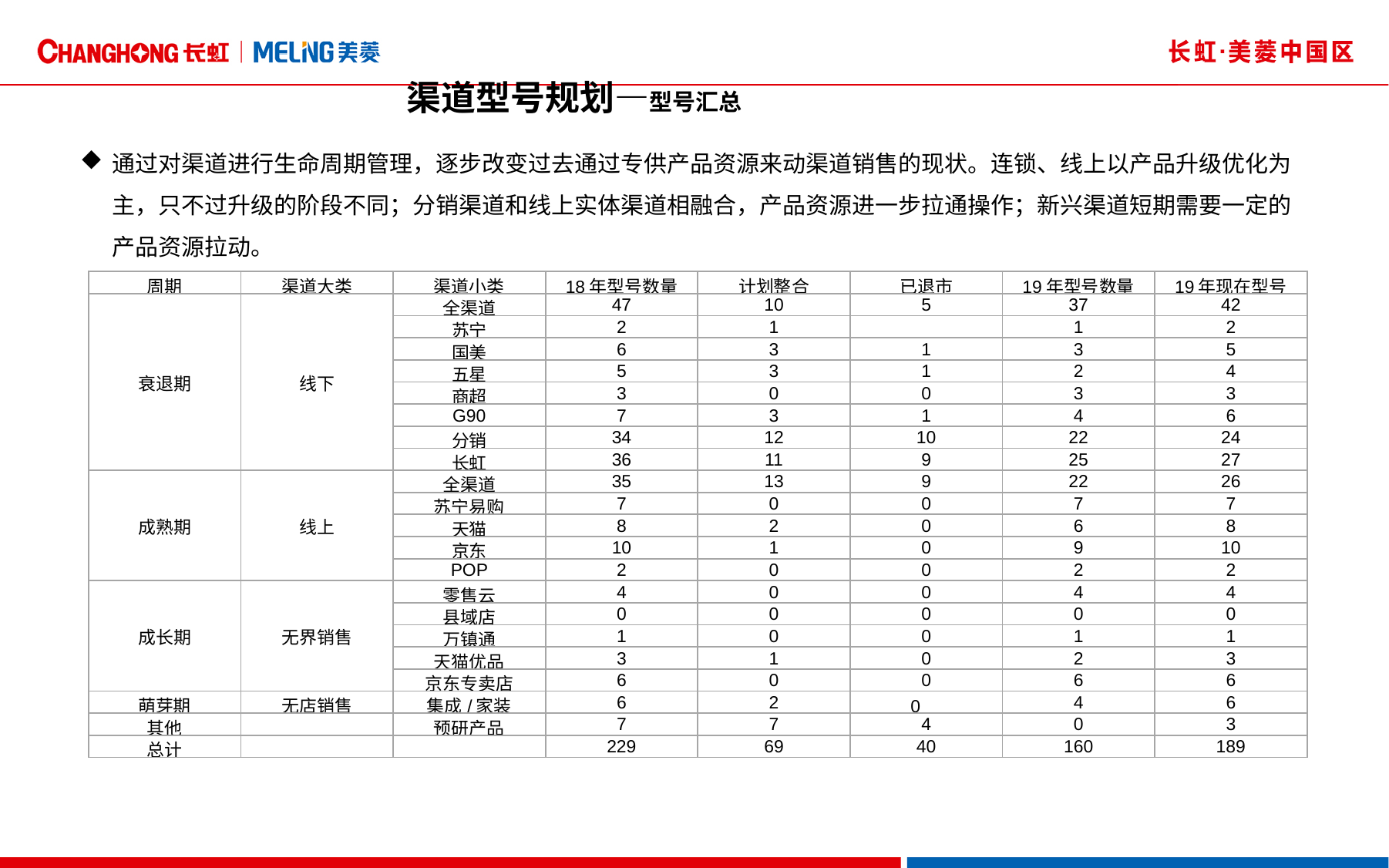

渠道型号规划—型号汇总
通过对渠道进行生命周期管理，逐步改变过去通过专供产品资源来动渠道销售的现状。连锁、线上以产品升级优化为主，只不过升级的阶段不同；分销渠道和线上实体渠道相融合，产品资源进一步拉通操作；新兴渠道短期需要一定的产品资源拉动。
| 周期 | 渠道大类 | 渠道小类 | 18年型号数量 | 计划整合 | 已退市 | 19年型号数量 | 19年现在型号 |
| --- | --- | --- | --- | --- | --- | --- | --- |
| 衰退期 | 线下 | 全渠道 | 47 | 10 | 5 | 37 | 42 |
|  |  | 苏宁 | 2 | 1 |  | 1 | 2 |
|  |  | 国美 | 6 | 3 | 1 | 3 | 5 |
|  |  | 五星 | 5 | 3 | 1 | 2 | 4 |
|  |  | 商超 | 3 | 0 | 0 | 3 | 3 |
|  |  | G90 | 7 | 3 | 1 | 4 | 6 |
|  |  | 分销 | 34 | 12 | 10 | 22 | 24 |
|  |  | 长虹 | 36 | 11 | 9 | 25 | 27 |
| 成熟期 | 线上 | 全渠道 | 35 | 13 | 9 | 22 | 26 |
|  |  | 苏宁易购 | 7 | 0 | 0 | 7 | 7 |
|  |  | 天猫 | 8 | 2 | 0 | 6 | 8 |
|  |  | 京东 | 10 | 1 | 0 | 9 | 10 |
|  |  | POP | 2 | 0 | 0 | 2 | 2 |
| 成长期 | 无界销售 | 零售云 | 4 | 0 | 0 | 4 | 4 |
|  |  | 县域店 | 0 | 0 | 0 | 0 | 0 |
|  |  | 万镇通 | 1 | 0 | 0 | 1 | 1 |
|  |  | 天猫优品 | 3 | 1 | 0 | 2 | 3 |
|  |  | 京东专卖店 | 6 | 0 | 0 | 6 | 6 |
| 萌芽期 | 无店销售 | 集成/家装 | 6 | 2 | 0 | 4 | 6 |
| 其他 |  | 预研产品 | 7 | 7 | 4 | 0 | 3 |
| 总计 |  |  | 229 | 69 | 40 | 160 | 189 |